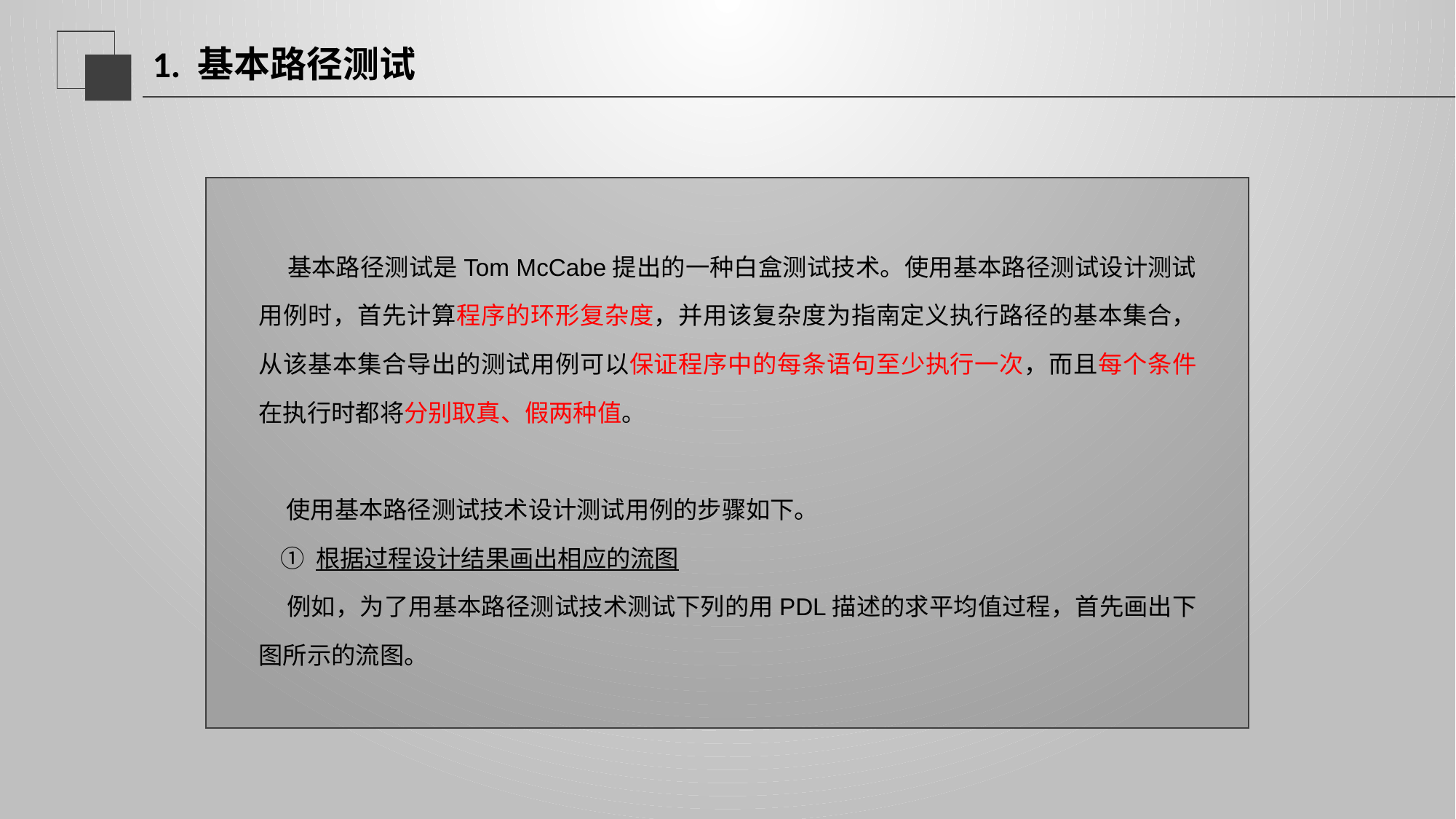

# 1. 基本路径测试

    基本路径测试是Tom McCabe提出的一种白盒测试技术。使用基本路径测试设计测试用例时，首先计算程序的环形复杂度，并用该复杂度为指南定义执行路径的基本集合，从该基本集合导出的测试用例可以保证程序中的每条语句至少执行一次，而且每个条件在执行时都将分别取真、假两种值。

    使用基本路径测试技术设计测试用例的步骤如下。
    ① 根据过程设计结果画出相应的流图
    例如，为了用基本路径测试技术测试下列的用PDL描述的求平均值过程，首先画出下图所示的流图。